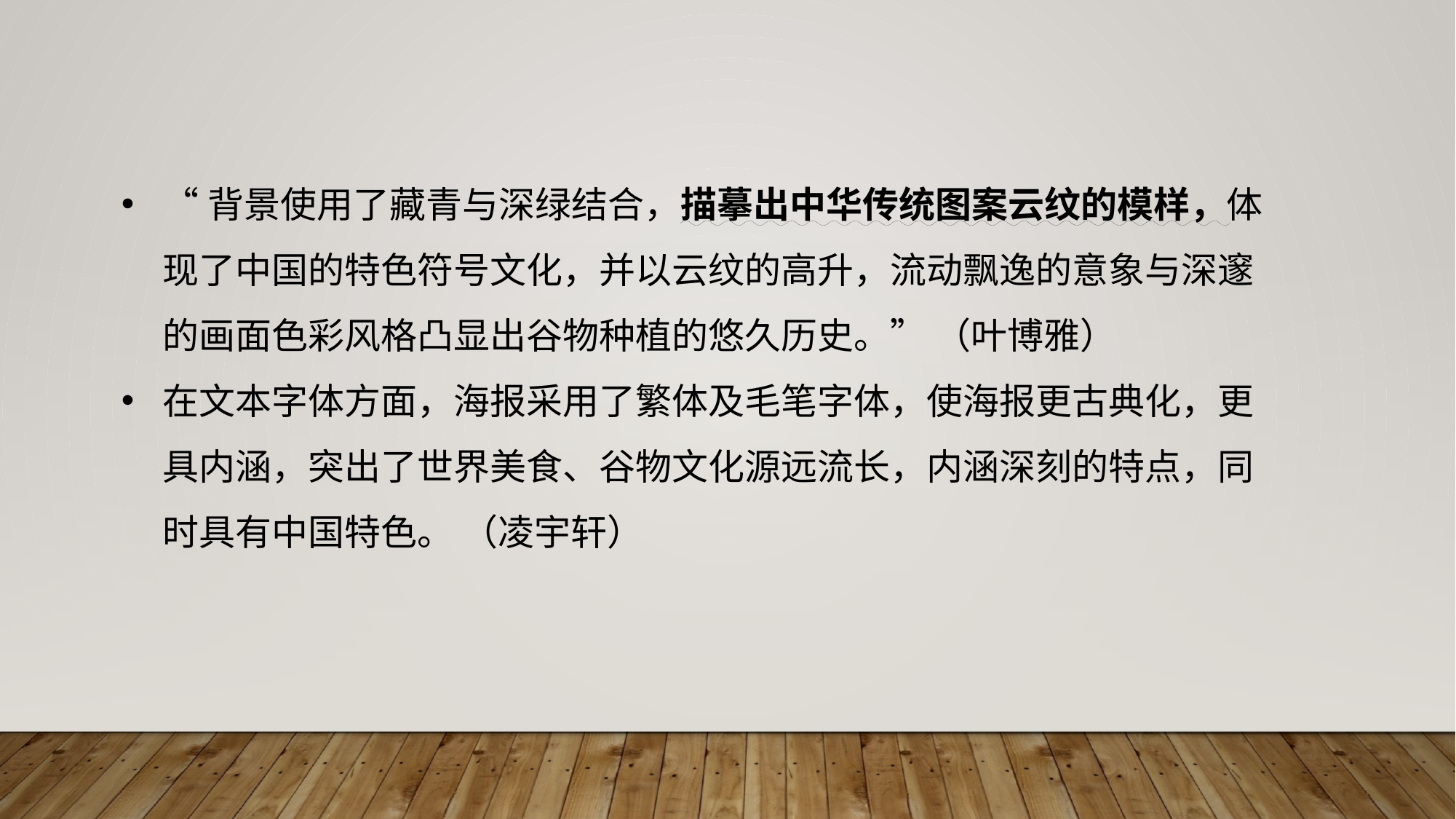

“背景使用了藏青与深绿结合，描摹出中华传统图案云纹的模样，体现了中国的特色符号文化，并以云纹的高升，流动飘逸的意象与深邃的画面色彩风格凸显出谷物种植的悠久历史。” （叶博雅）
在文本字体方面，海报采用了繁体及毛笔字体，使海报更古典化，更具内涵，突出了世界美食、谷物文化源远流长，内涵深刻的特点，同时具有中国特色。 （凌宇轩）